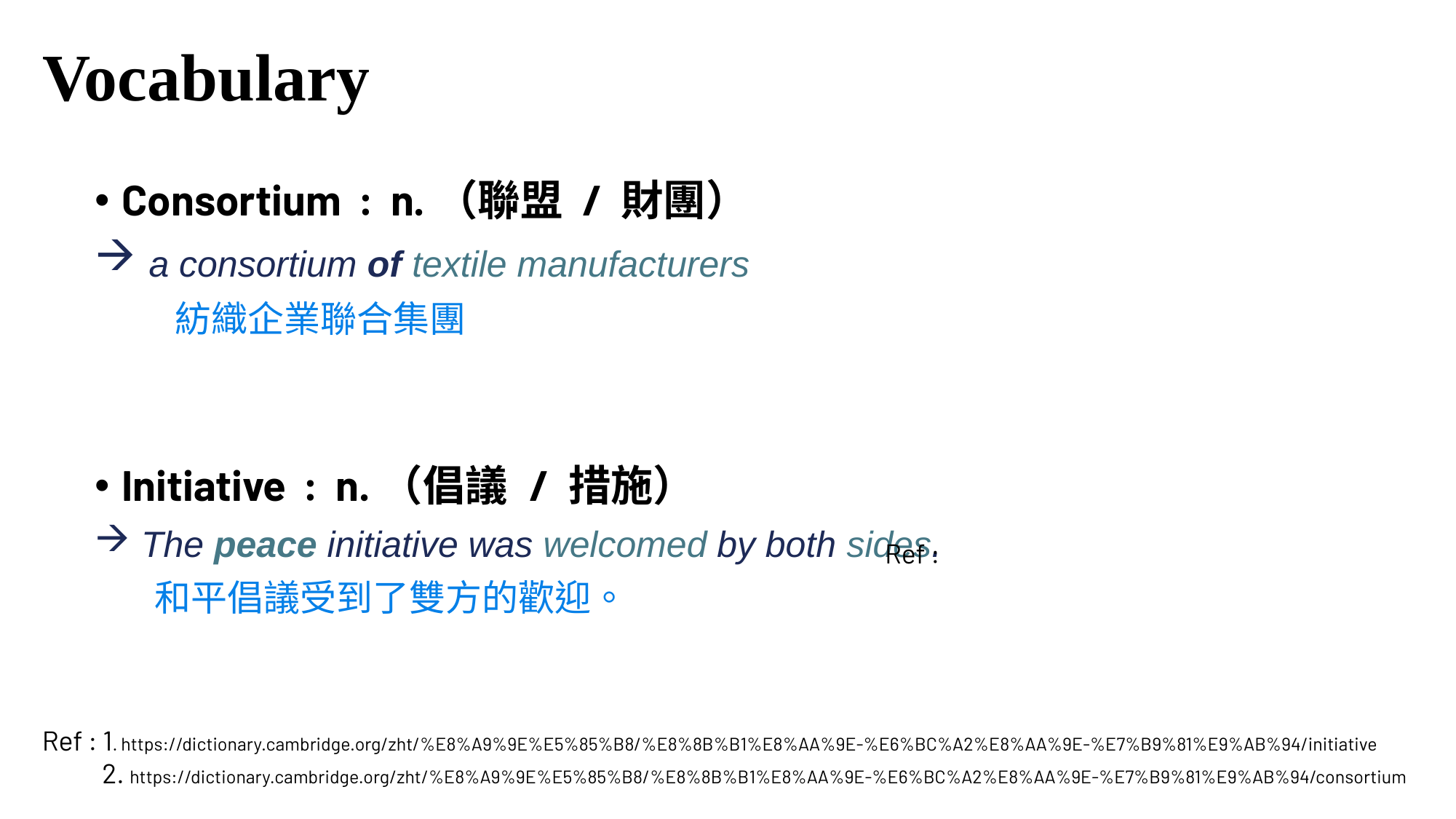

# Vocabulary
Consortium  :  n.（聯盟 / 財團）
 a consortium of textile manufacturers
       紡織企業聯合集團

Initiative  :  n.（倡議 / 措施）
 The peace initiative was welcomed by both sides.
     和平倡議受到了雙方的歡迎。

Ref :
Ref : 1. https://dictionary.cambridge.org/zht/%E8%A9%9E%E5%85%B8/%E8%8B%B1%E8%AA%9E-%E6%BC%A2%E8%AA%9E-%E7%B9%81%E9%AB%94/initiative
           2. https://dictionary.cambridge.org/zht/%E8%A9%9E%E5%85%B8/%E8%8B%B1%E8%AA%9E-%E6%BC%A2%E8%AA%9E-%E7%B9%81%E9%AB%94/consortium